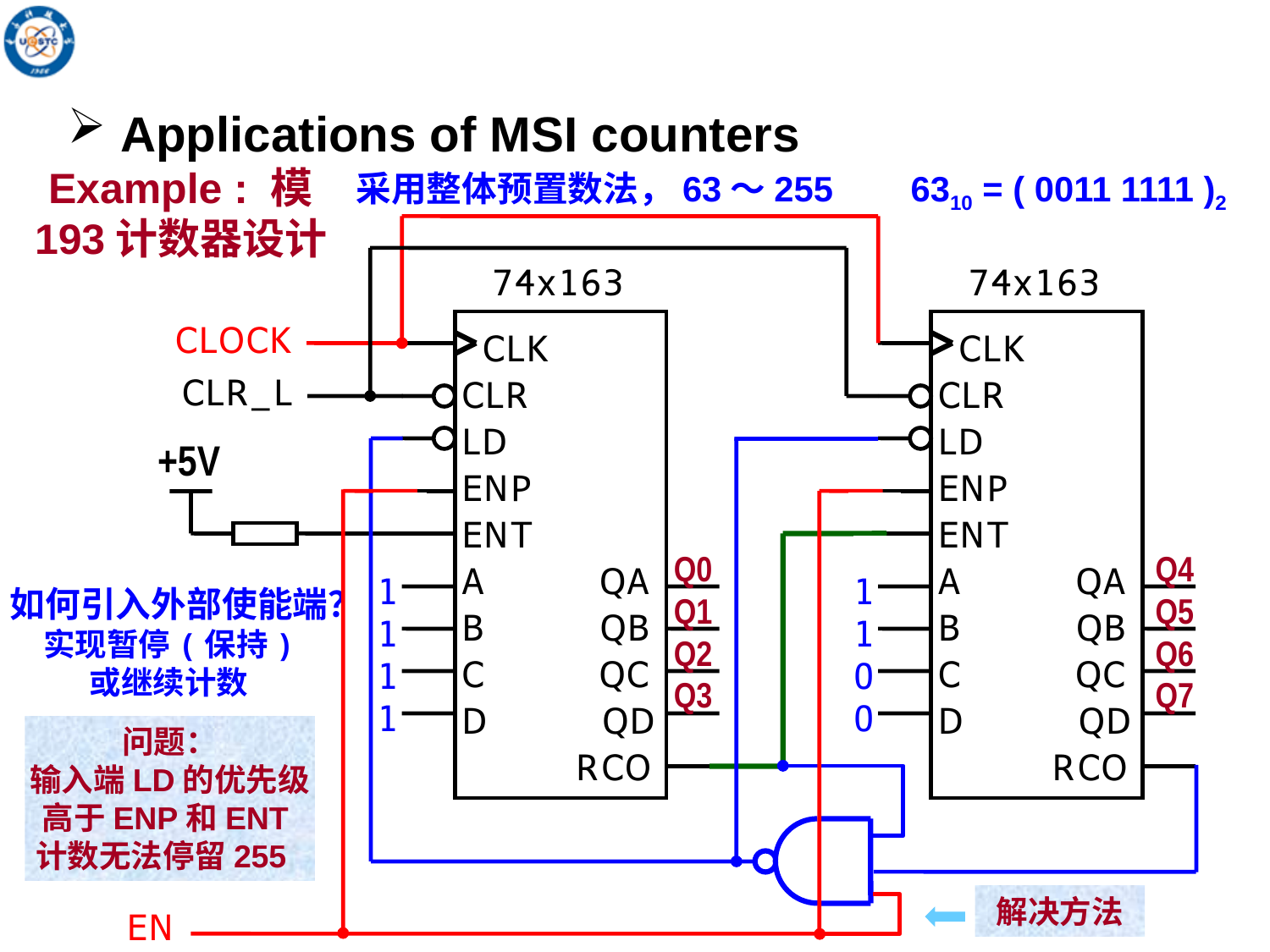

Applications of MSI counters
Example : 模193计数器设计
采用整体预置数法，63～255
6310 = ( 0011 1111 )2

CLOCK

CLR_L

74x163
  CLK
CLR
LD
ENP
ENT
A           QA
B           QB
C           QC
D           QD
           RCO

74x163
  CLK
CLR
LD
ENP
ENT
A           QA
B           QB
C           QC
D           QD
           RCO

+5V

EN

Q0
Q4
Q1
Q5
Q2
Q6
Q3
Q7
1
1
1
1
1
1
0
0
如何引入外部使能端？
实现暂停(保持)
或继续计数
问题：
输入端LD的优先级高于ENP和ENT
计数无法停留255

解决方法